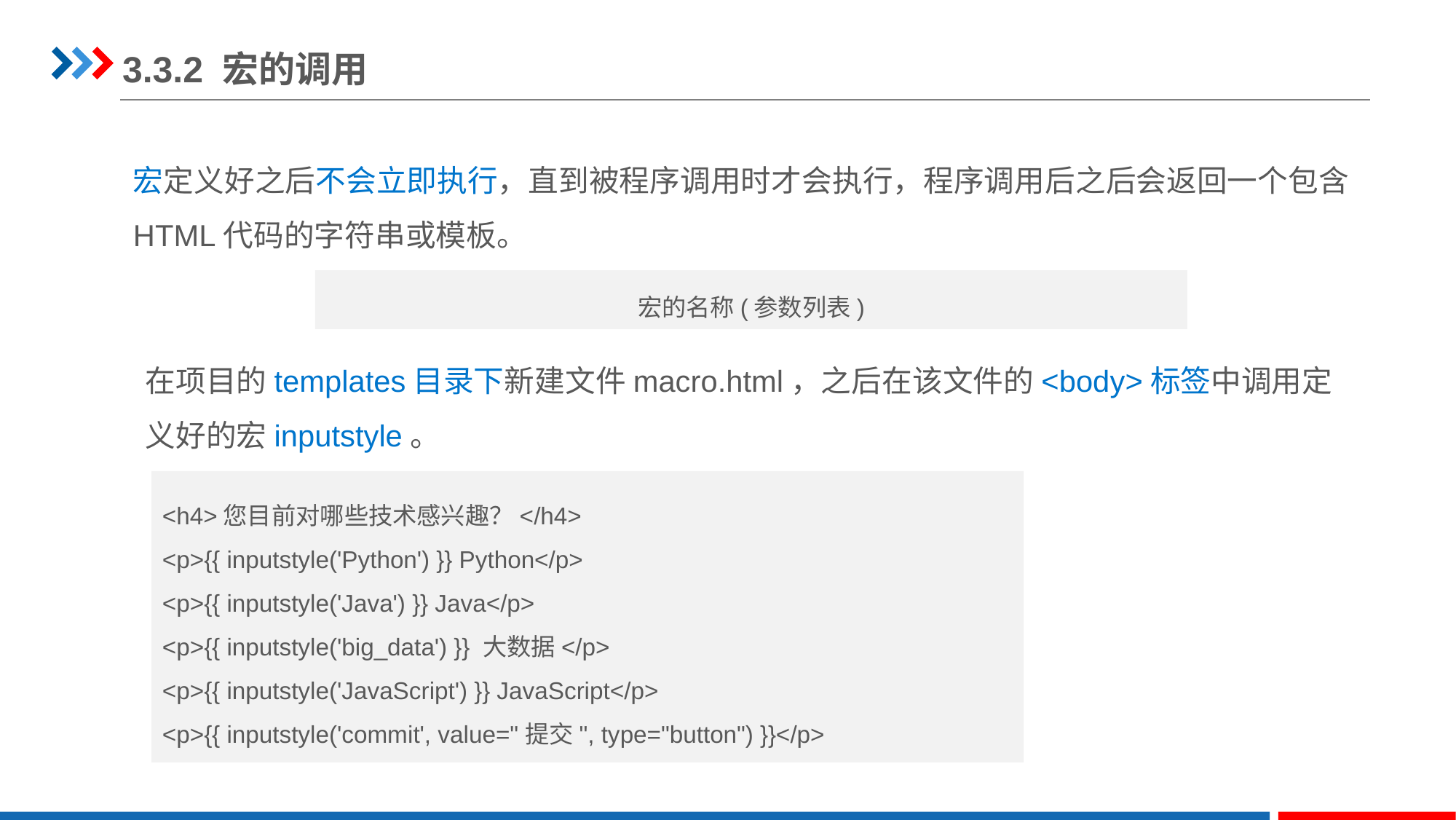

3.3.2 宏的调用
宏定义好之后不会立即执行，直到被程序调用时才会执行，程序调用后之后会返回一个包含HTML代码的字符串或模板。
宏的名称(参数列表)
在项目的templates目录下新建文件macro.html，之后在该文件的<body>标签中调用定义好的宏inputstyle。
<h4>您目前对哪些技术感兴趣？</h4>
<p>{{ inputstyle('Python') }} Python</p>
<p>{{ inputstyle('Java') }} Java</p>
<p>{{ inputstyle('big_data') }} 大数据</p>
<p>{{ inputstyle('JavaScript') }} JavaScript</p>
<p>{{ inputstyle('commit', value="提交", type="button") }}</p>